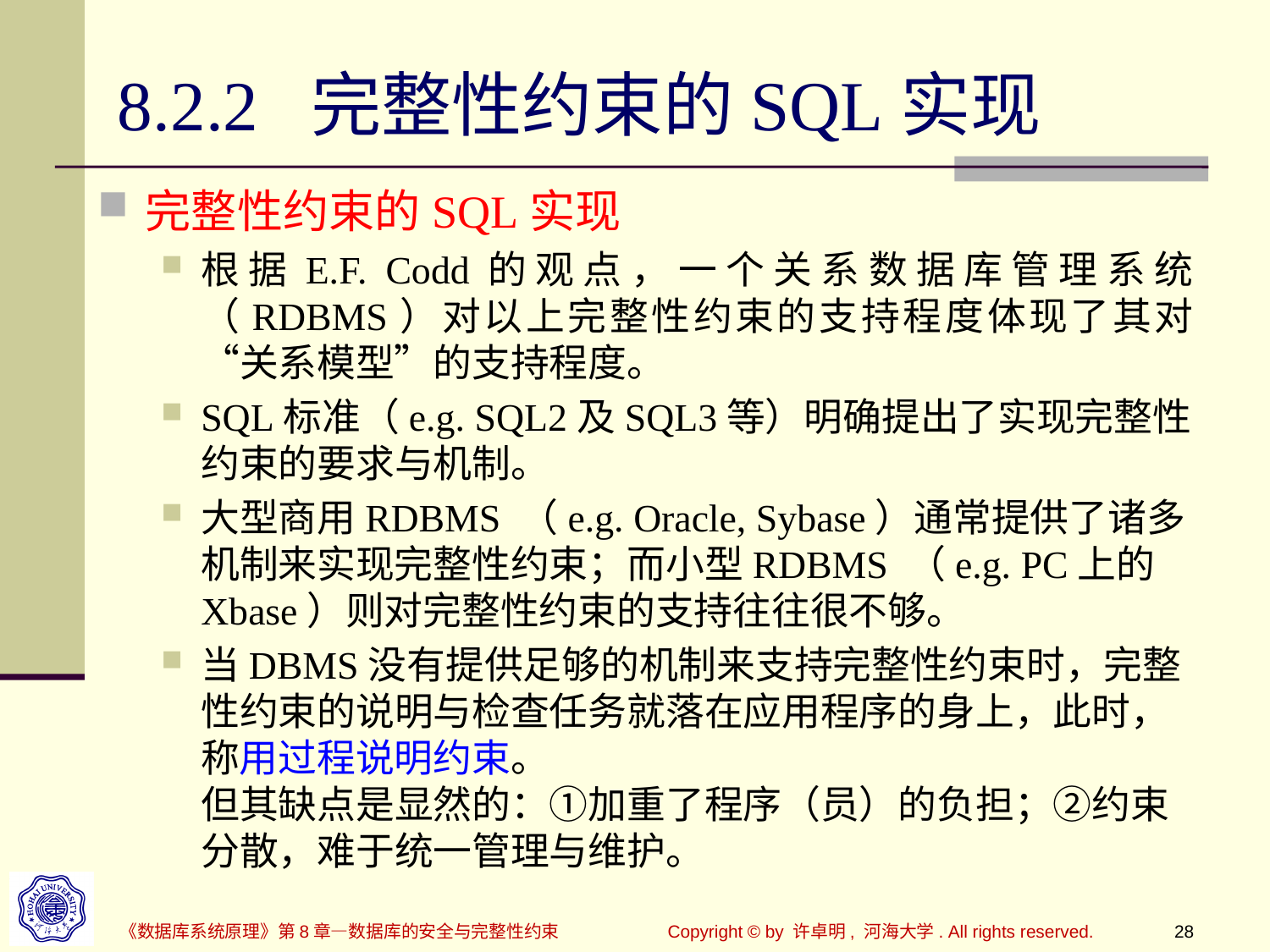

# 8.2.2  完整性约束的SQL实现
完整性约束的SQL实现
根据E.F. Codd的观点，一个关系数据库管理系统（RDBMS）对以上完整性约束的支持程度体现了其对“关系模型”的支持程度。
SQL标准（e.g. SQL2及SQL3等）明确提出了实现完整性约束的要求与机制。
大型商用RDBMS （e.g. Oracle, Sybase）通常提供了诸多机制来实现完整性约束；而小型RDBMS （e.g. PC上的Xbase）则对完整性约束的支持往往很不够。
当DBMS没有提供足够的机制来支持完整性约束时，完整性约束的说明与检查任务就落在应用程序的身上，此时，称用过程说明约束。
但其缺点是显然的：①加重了程序（员）的负担；②约束分散，难于统一管理与维护。
《数据库系统原理》第8章—数据库的安全与完整性约束
Copyright © by 许卓明, 河海大学. All rights reserved.
28